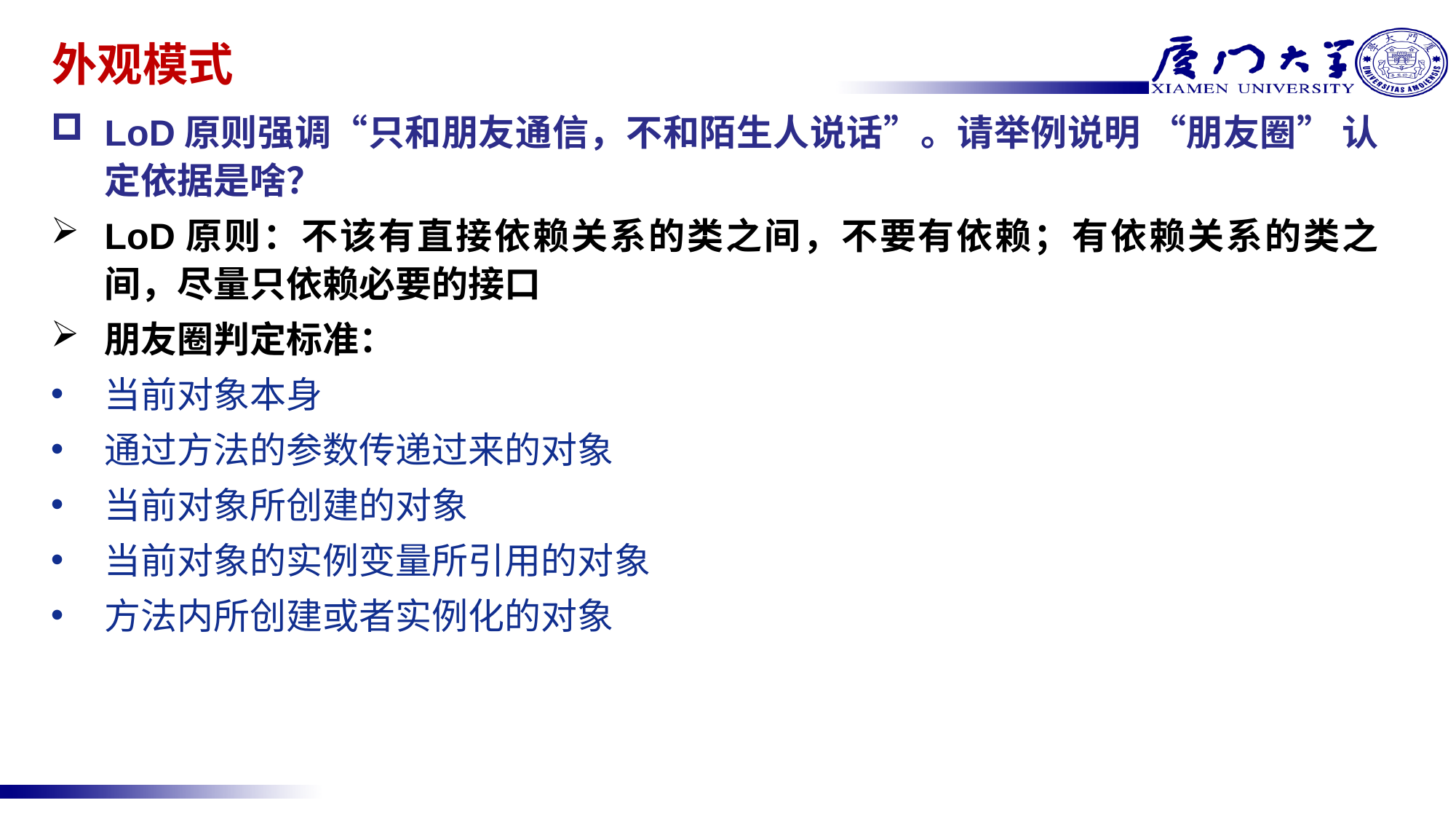

# 外观模式
LoD原则强调“只和朋友通信，不和陌生人说话”。请举例说明 “朋友圈” 认定依据是啥？
LoD原则：不该有直接依赖关系的类之间，不要有依赖；有依赖关系的类之间，尽量只依赖必要的接口
朋友圈判定标准：
当前对象本身
通过方法的参数传递过来的对象
当前对象所创建的对象
当前对象的实例变量所引用的对象
方法内所创建或者实例化的对象